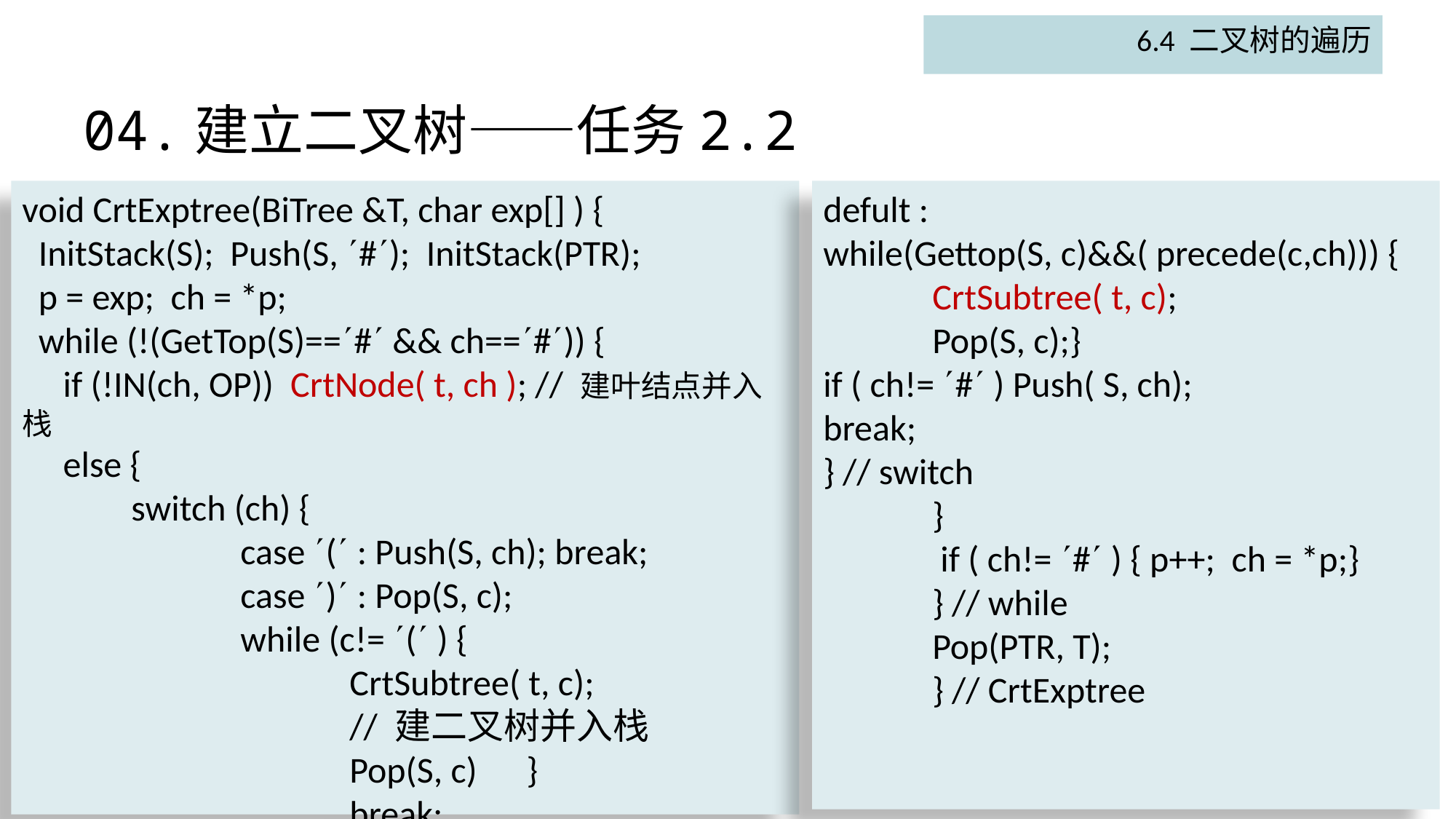

6.4 二叉树的遍历
# 04.建立二叉树——任务2.2
void CrtExptree(BiTree &T, char exp[] ) {
  InitStack(S);  Push(S, ′#′);  InitStack(PTR);
  p = exp;  ch = *p;
  while (!(GetTop(S)==′#′ && ch==′#′)) {
     if (!IN(ch, OP))  CrtNode( t, ch ); // 建叶结点并入栈
     else {
	switch (ch) {
    		case ′(′ : Push(S, ch); break;
    		case ′)′ : Pop(S, c);
                   	while (c!= ′(′ ) {
                      		CrtSubtree( t, c);
			// 建二叉树并入栈
                      		Pop(S, c)      }
                   		break;
defult :
while(Gettop(S, c)&&( precede(c,ch))) {
    	CrtSubtree( t, c);
    	Pop(S, c);}
if ( ch!= ′#′ ) Push( S, ch);
break;
} // switch
	}
    	 if ( ch!= ′#′ ) { p++;  ch = *p;}
  	} // while
  	Pop(PTR, T);
	} // CrtExptree